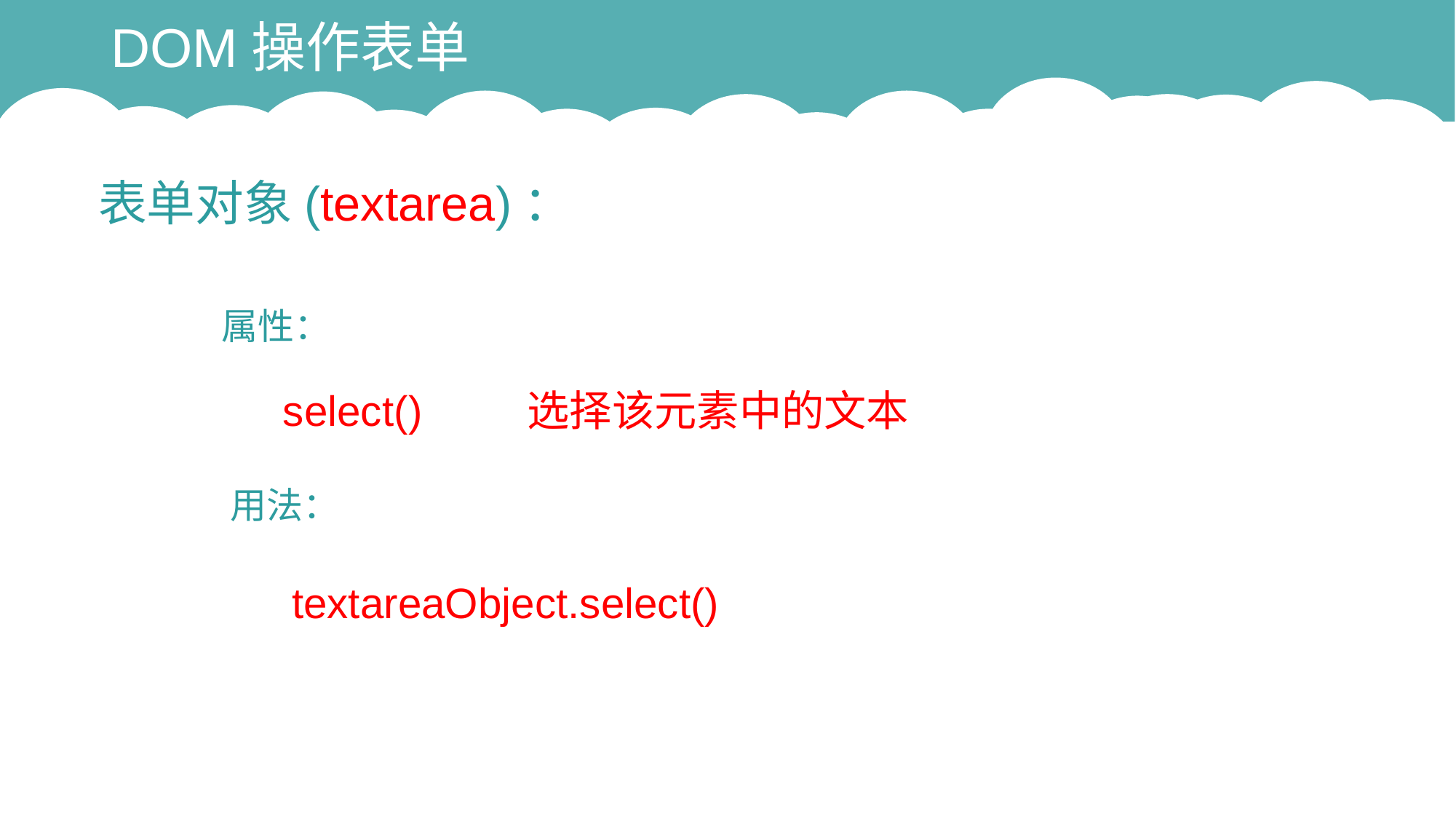

# DOM操作表单
表单对象(textarea)：
属性：
select()        选择该元素中的文本
用法：
textareaObject.select()